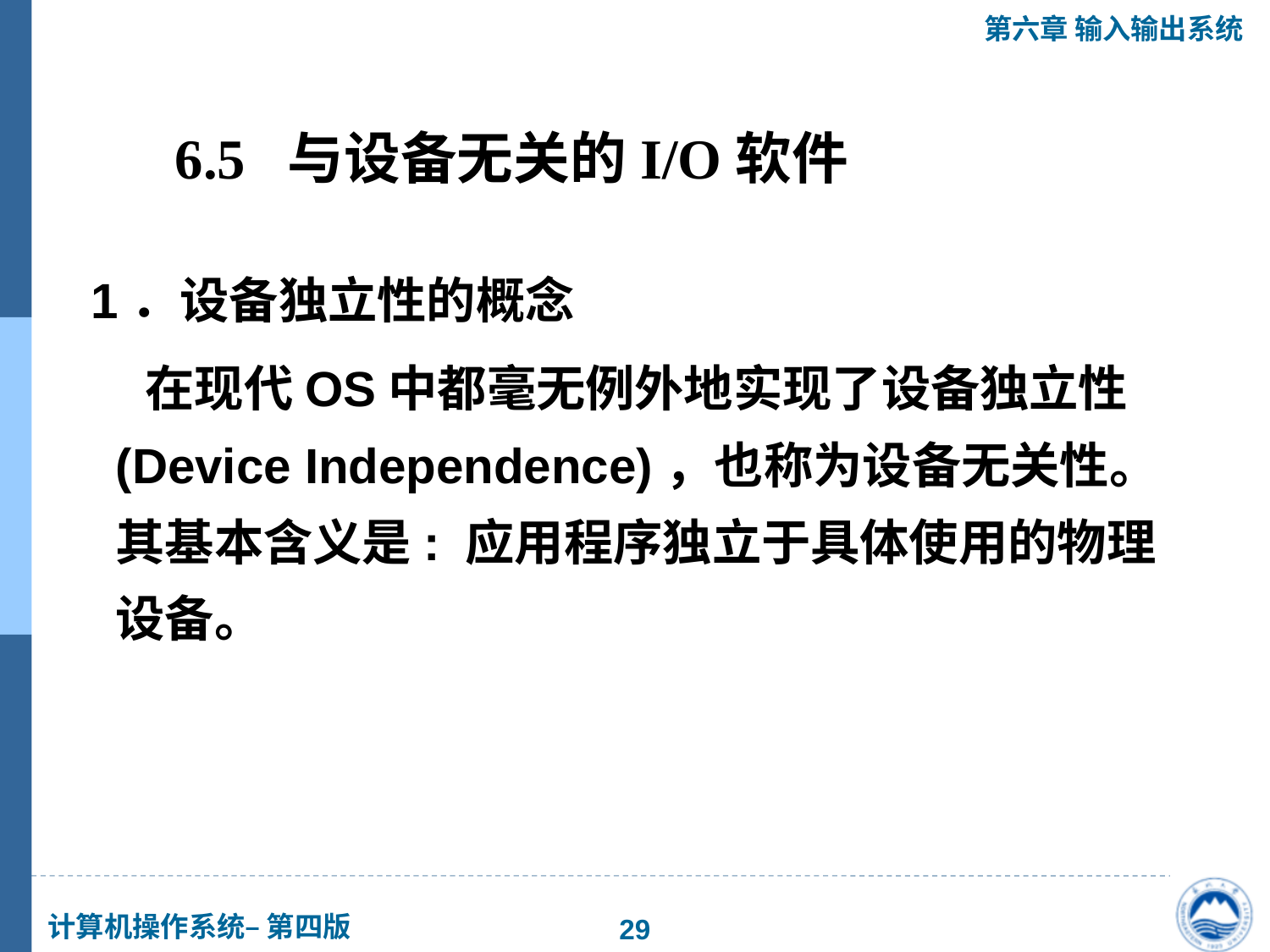

6.5  与设备无关的I/O软件
 1．设备独立性的概念
     在现代OS中都毫无例外地实现了设备独立性(Device Independence)，也称为设备无关性。其基本含义是: 应用程序独立于具体使用的物理设备。